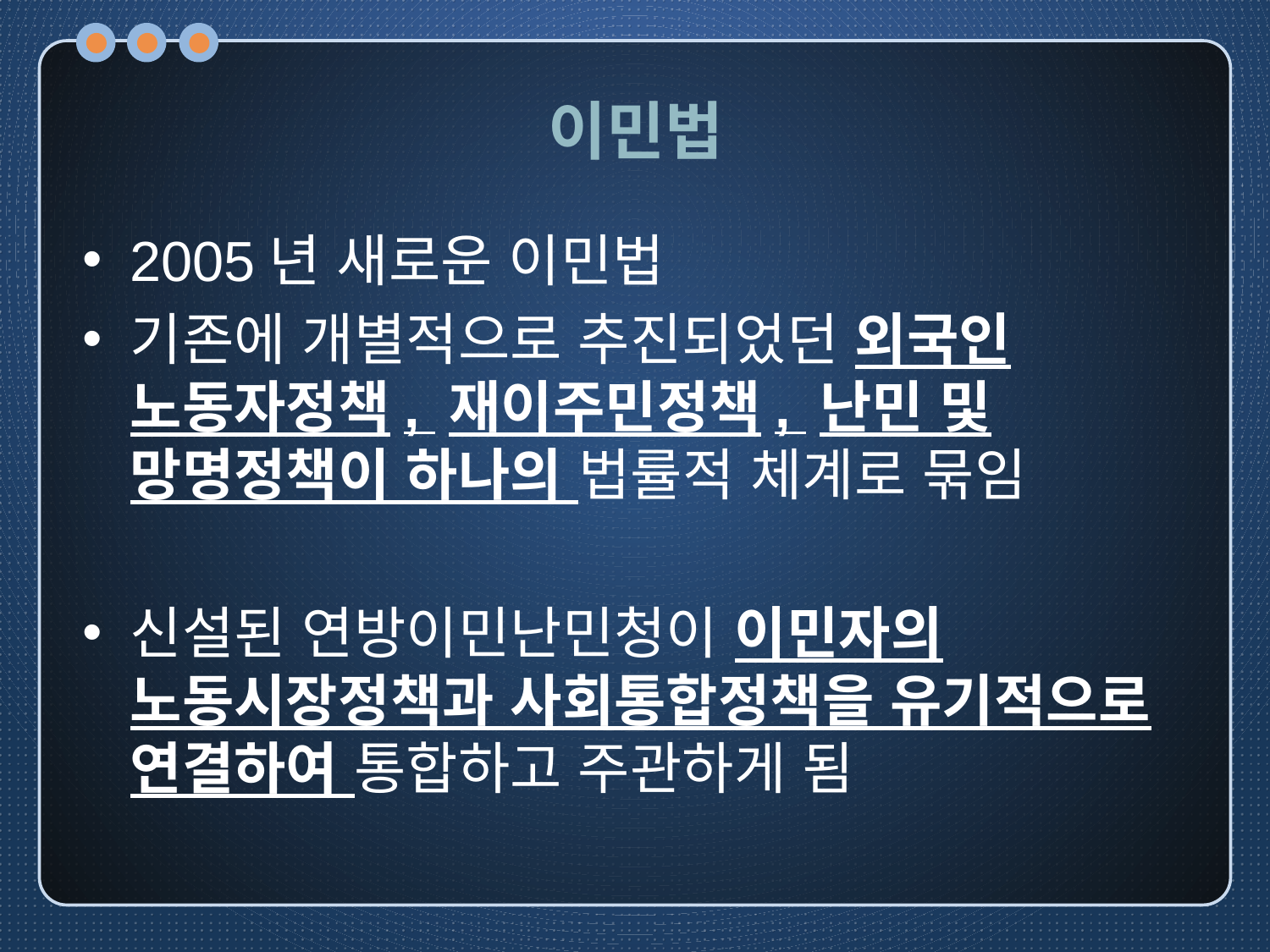

# 이민법
2005년 새로운 이민법
기존에 개별적으로 추진되었던 외국인 노동자정책, 재이주민정책, 난민 및 망명정책이 하나의 법률적 체계로 묶임

신설된 연방이민난민청이 이민자의 노동시장정책과 사회통합정책을 유기적으로 연결하여 통합하고 주관하게 됨